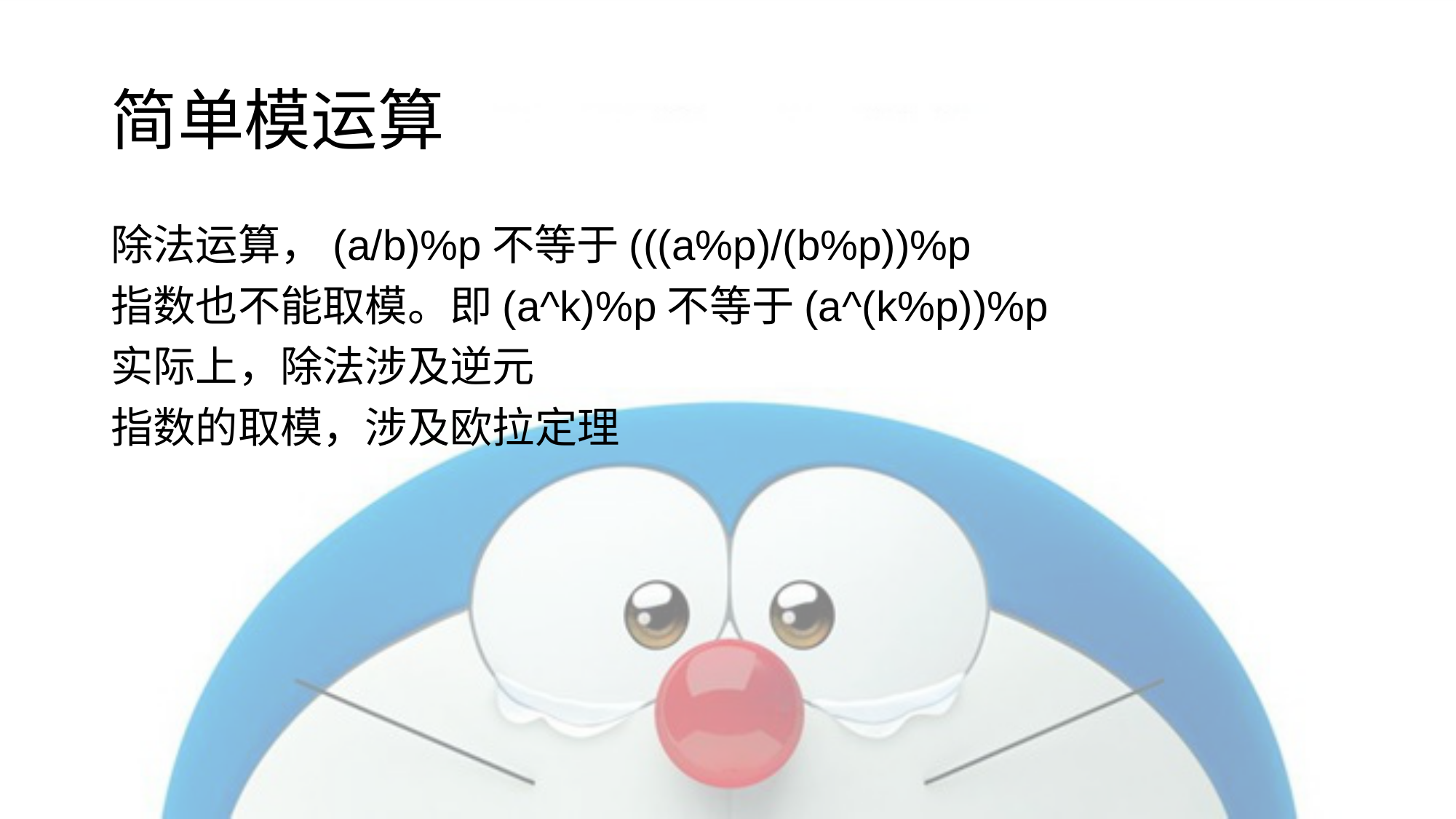

# 简单模运算
除法运算，(a/b)%p不等于(((a%p)/(b%p))%p
指数也不能取模。即(a^k)%p不等于(a^(k%p))%p
实际上，除法涉及逆元
指数的取模，涉及欧拉定理